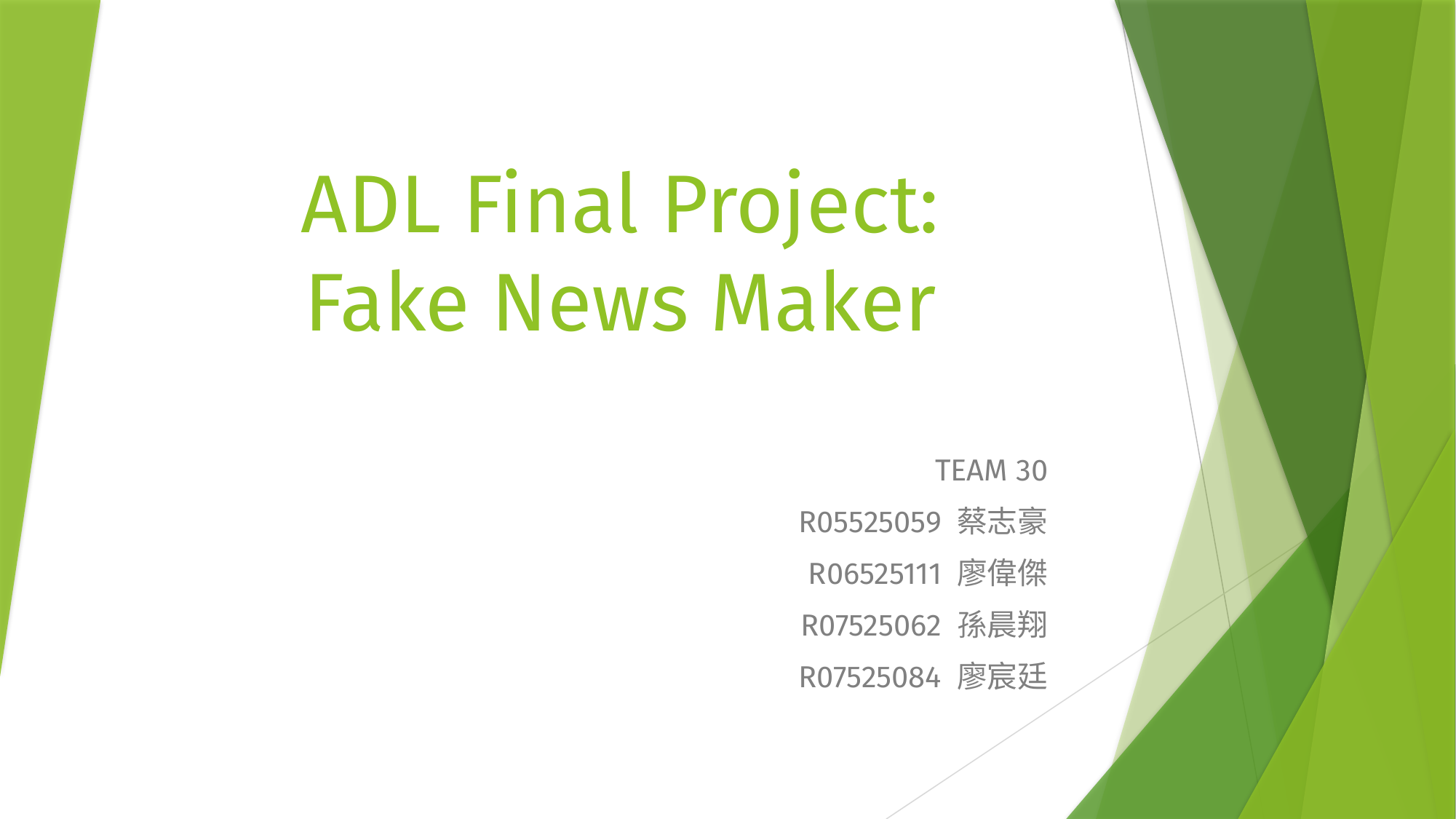

# ADL Final Project: Fake News Maker
TEAM 30
R05525059 蔡志豪
R06525111 廖偉傑
R07525062 孫晨翔
R07525084 廖宸廷